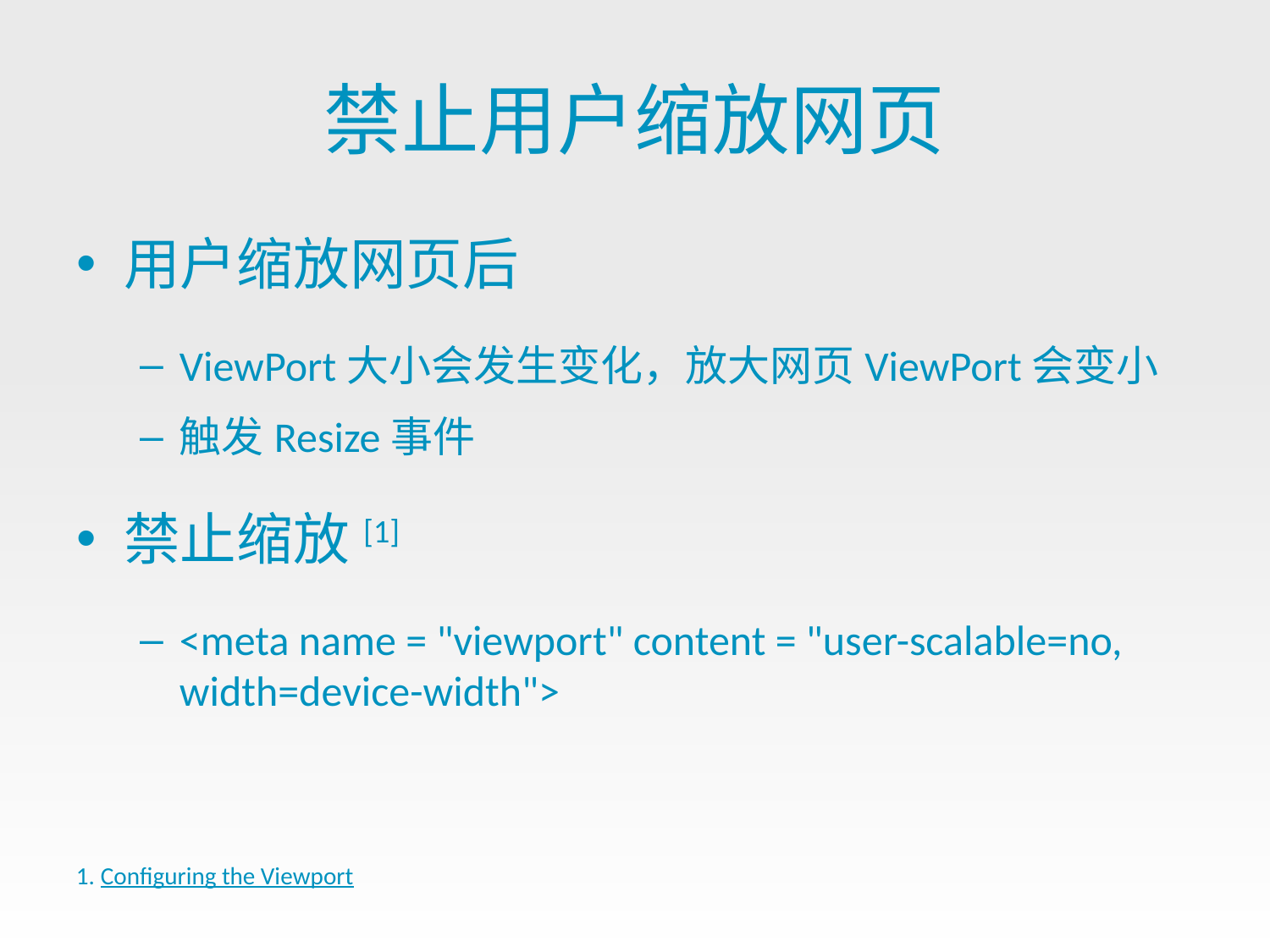

# 禁止用户缩放网页
用户缩放网页后
ViewPort大小会发生变化，放大网页ViewPort会变小
触发Resize事件
禁止缩放[1]
<meta name = "viewport" content = "user-scalable=no, width=device-width">
Configuring the Viewport